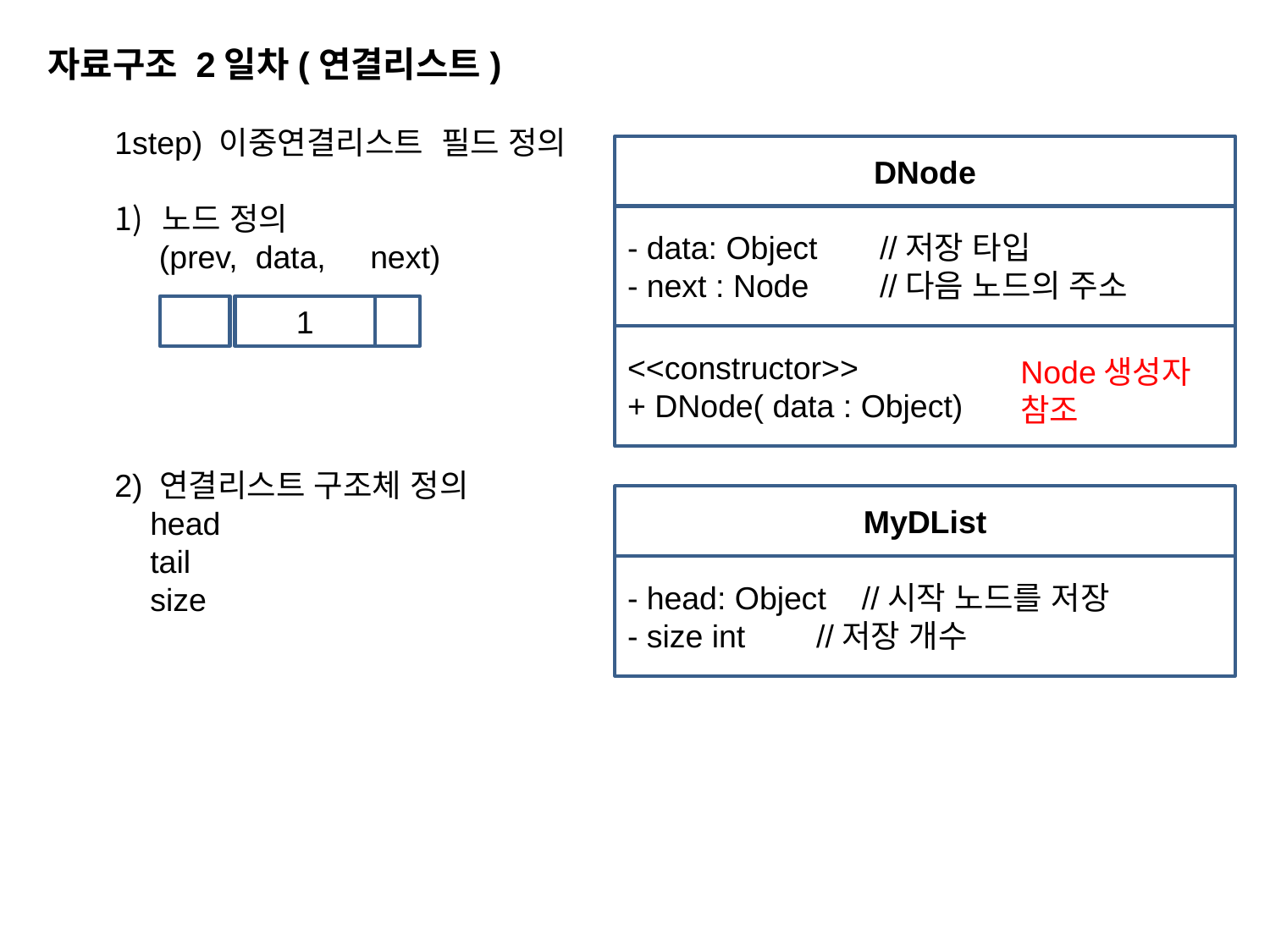

자료구조 2일차(연결리스트)
1step) 이중연결리스트  필드 정의

노드 정의
     (prev,  data,     next)

2) 연결리스트 구조체 정의
    head
    tail
    size
DNode
- data: Object       //저장 타입
- next : Node        //다음 노드의 주소

1

<<constructor>>
+ DNode( data : Object)
Node생성자
참조
MyDList
- head: Object    //시작 노드를 저장
- size int        //저장 개수